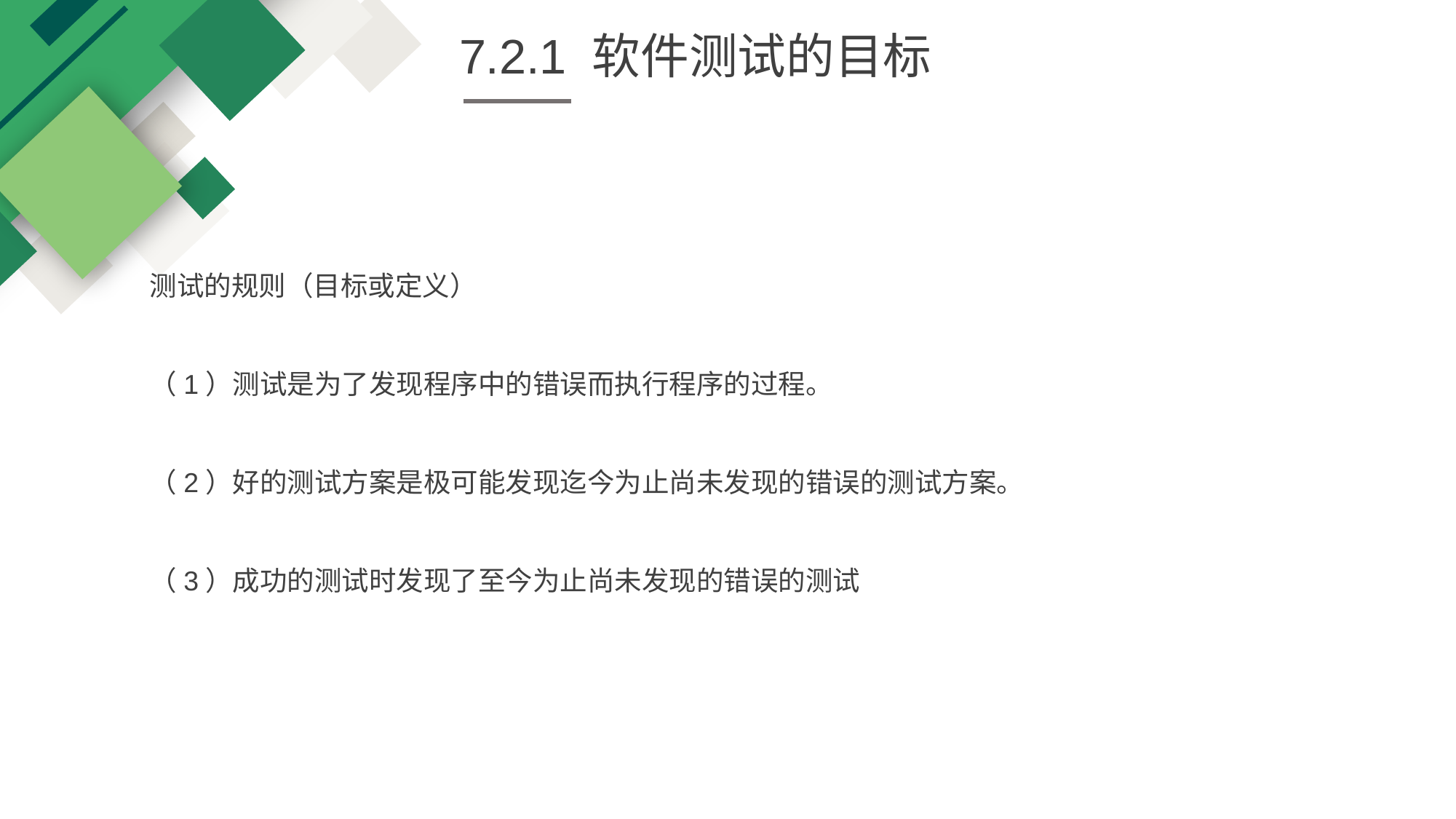

7.2.1 软件测试的目标
测试的规则（目标或定义）

（1）测试是为了发现程序中的错误而执行程序的过程。

（2）好的测试方案是极可能发现迄今为止尚未发现的错误的测试方案。

（3）成功的测试时发现了至今为止尚未发现的错误的测试